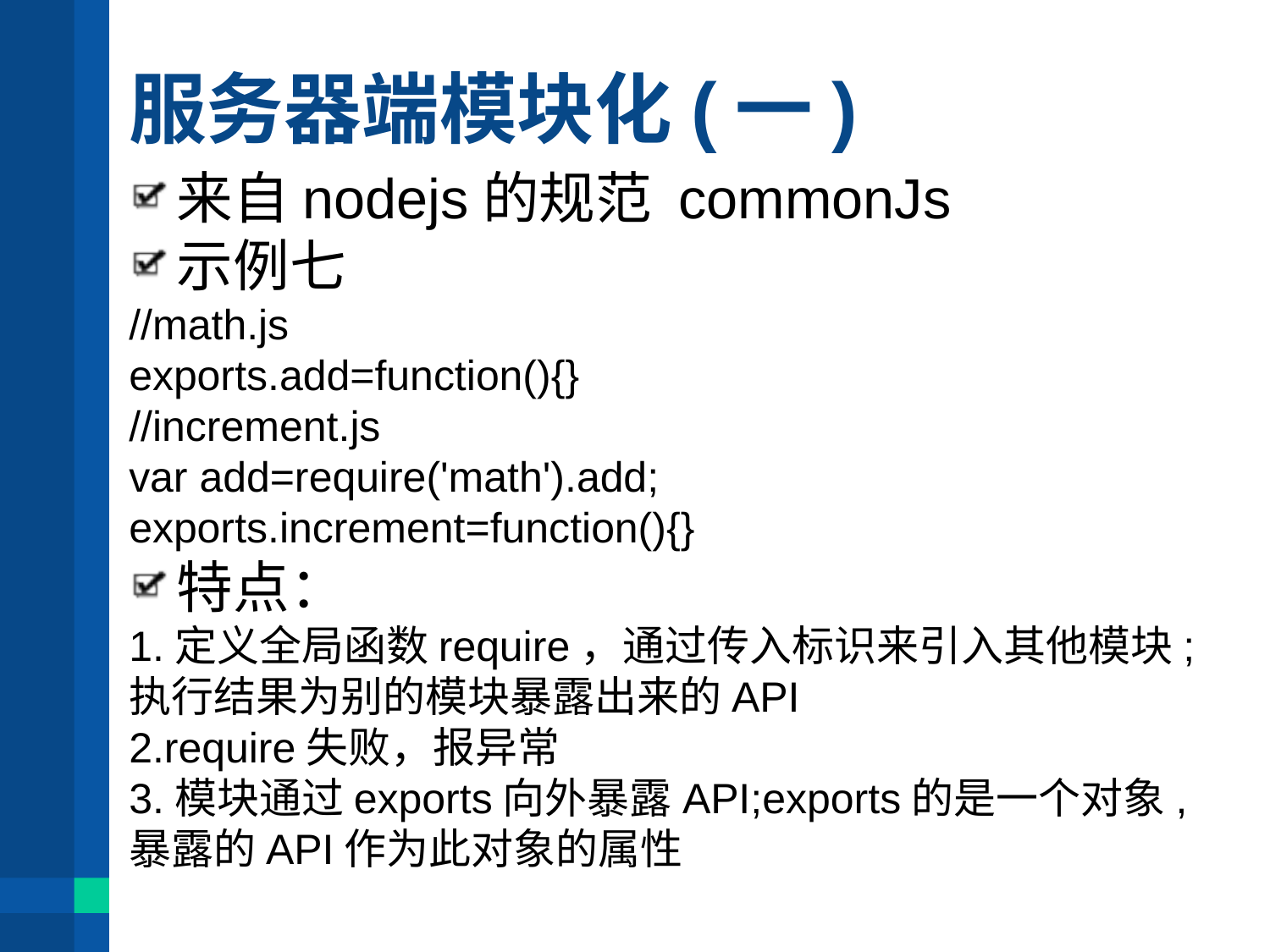

# 服务器端模块化(一)
来自nodejs的规范 commonJs
示例七
//math.js
exports.add=function(){}
//increment.js
var add=require('math').add;
exports.increment=function(){}
特点：
1.定义全局函数require，通过传入标识来引入其他模块;执行结果为别的模块暴露出来的API
2.require失败，报异常
3.模块通过exports向外暴露API;exports的是一个对象,暴露的API作为此对象的属性